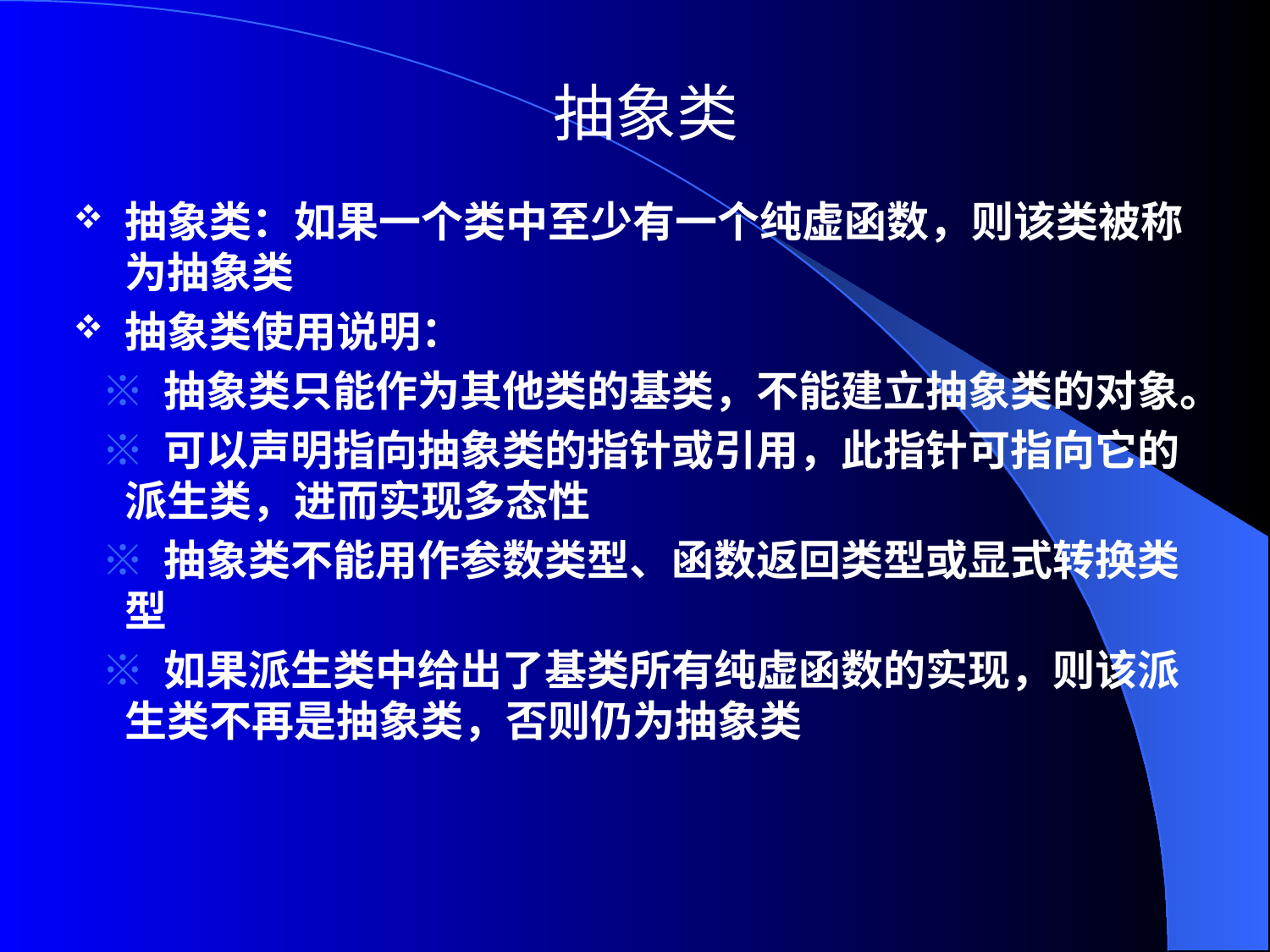

# 抽象类
抽象类：如果一个类中至少有一个纯虚函数，则该类被称为抽象类
抽象类使用说明：
   ※ 抽象类只能作为其他类的基类，不能建立抽象类的对象。
   ※ 可以声明指向抽象类的指针或引用，此指针可指向它的派生类，进而实现多态性
   ※ 抽象类不能用作参数类型、函数返回类型或显式转换类型
   ※ 如果派生类中给出了基类所有纯虚函数的实现，则该派生类不再是抽象类，否则仍为抽象类